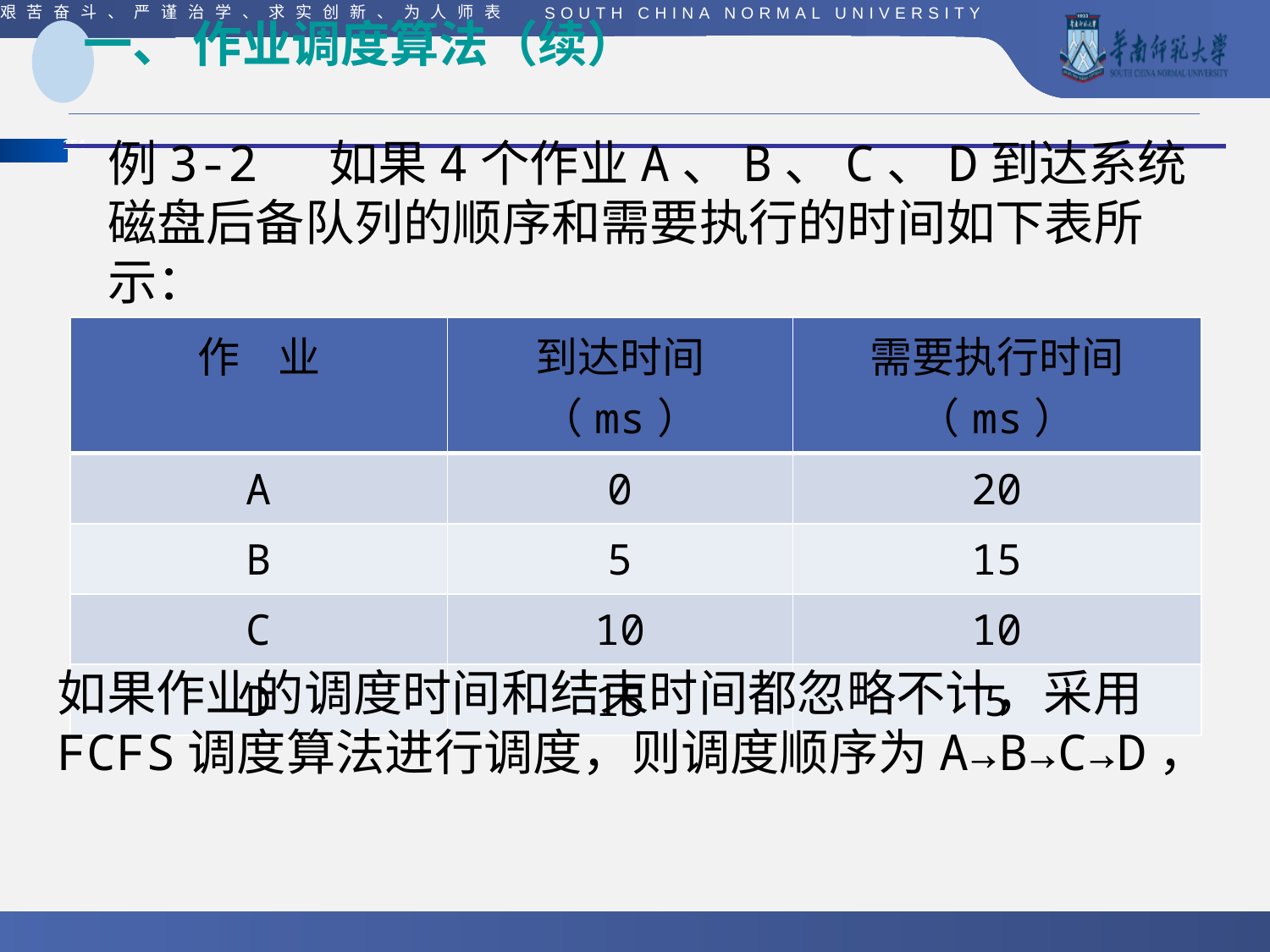

# 一、 作业调度算法（续）
例3-2  如果4个作业A、B、C、D到达系统磁盘后备队列的顺序和需要执行的时间如下表所示：
| 作 业 | 到达时间（ms） | 需要执行时间（ms） |
| --- | --- | --- |
| A | 0 | 20 |
| B | 5 | 15 |
| C | 10 | 10 |
| D | 15 | 5 |
如果作业的调度时间和结束时间都忽略不计，采用FCFS调度算法进行调度，则调度顺序为A→B→C→D，

154